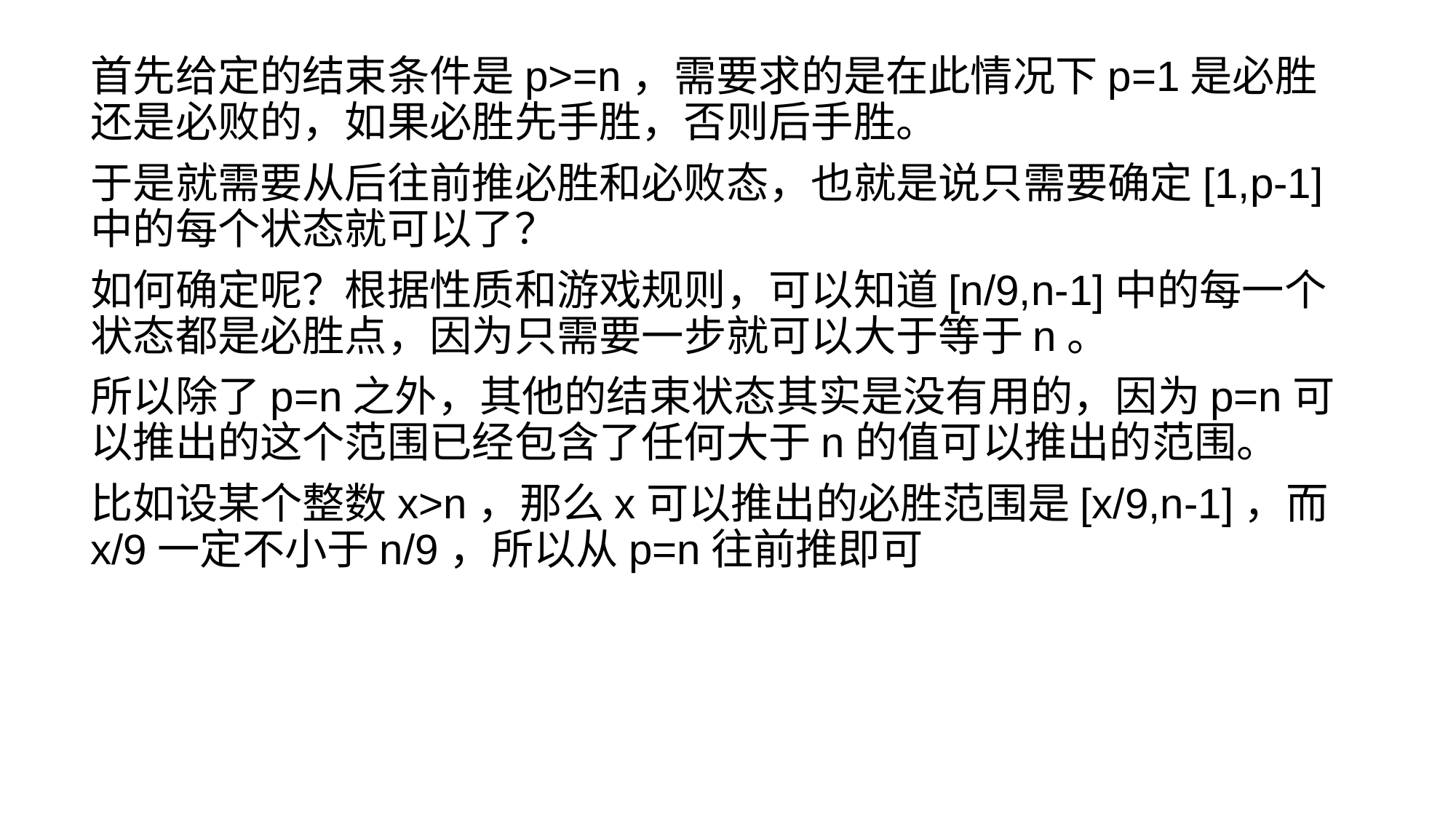

首先给定的结束条件是p>=n，需要求的是在此情况下p=1是必胜还是必败的，如果必胜先手胜，否则后手胜。
于是就需要从后往前推必胜和必败态，也就是说只需要确定[1,p-1]中的每个状态就可以了？
如何确定呢？根据性质和游戏规则，可以知道[n/9,n-1]中的每一个状态都是必胜点，因为只需要一步就可以大于等于n。
所以除了p=n之外，其他的结束状态其实是没有用的，因为p=n可以推出的这个范围已经包含了任何大于n的值可以推出的范围。
比如设某个整数x>n，那么x可以推出的必胜范围是[x/9,n-1]，而x/9一定不小于n/9，所以从p=n往前推即可